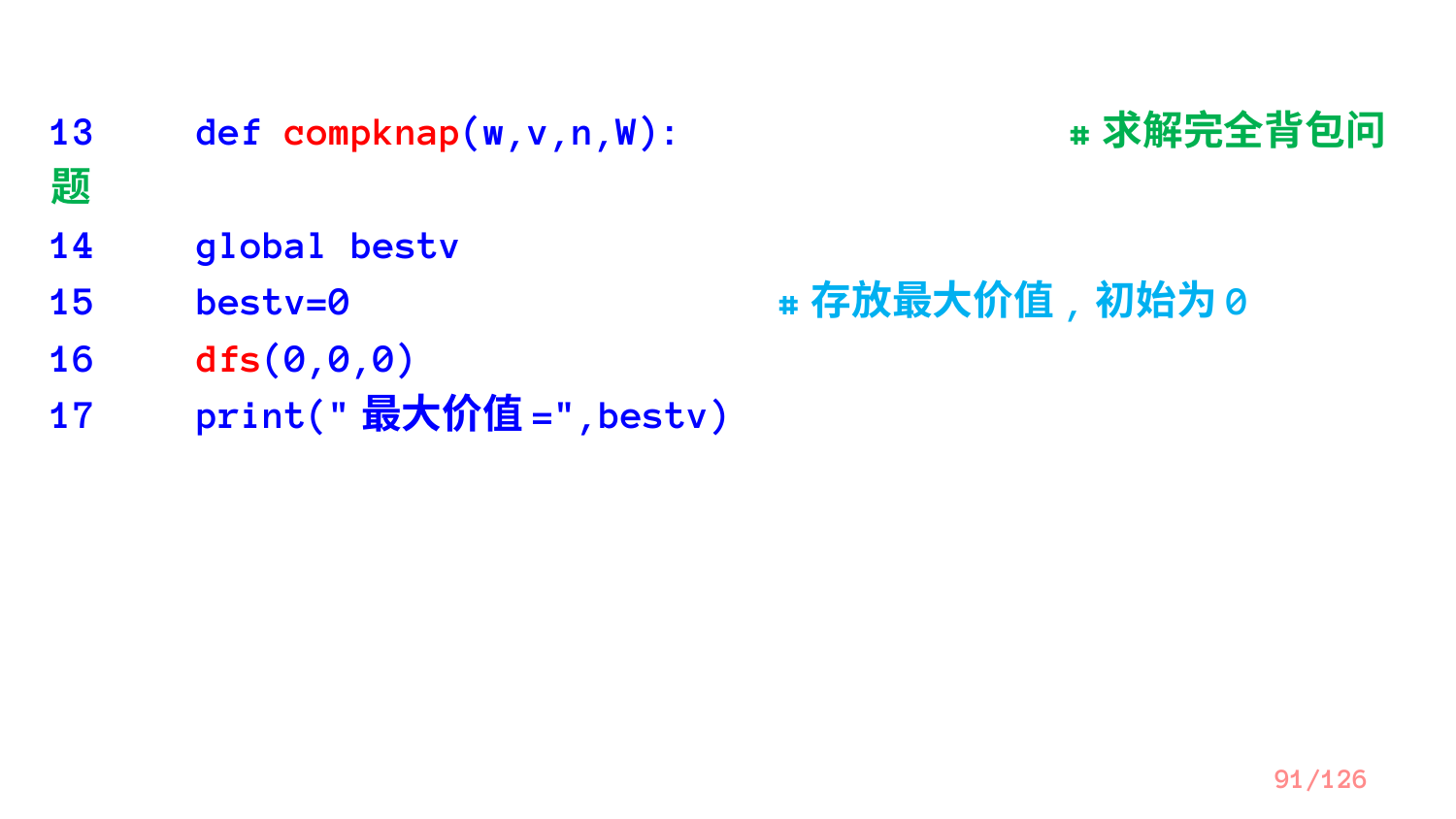

13	def compknap(w,v,n,W):			#求解完全背包问题
14 	global bestv
15  	bestv=0                 	#存放最大价值,初始为0
16  	dfs(0,0,0)
17  	print("最大价值=",bestv)
91/126